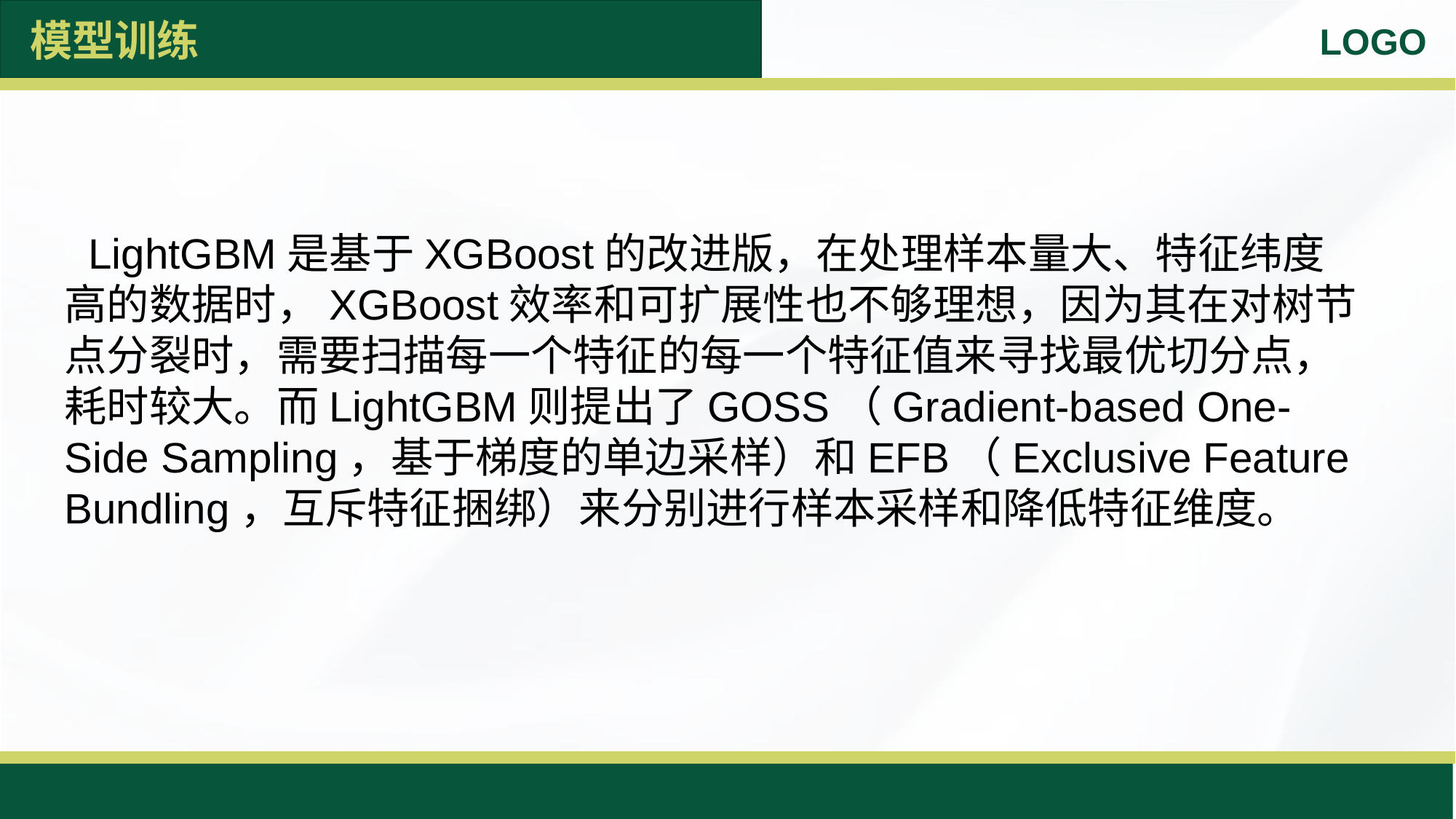

模型训练
  LightGBM是基于XGBoost的改进版，在处理样本量大、特征纬度高的数据时，XGBoost效率和可扩展性也不够理想，因为其在对树节点分裂时，需要扫描每一个特征的每一个特征值来寻找最优切分点，耗时较大。而LightGBM则提出了GOSS（Gradient-based One-Side Sampling，基于梯度的单边采样）和EFB（Exclusive Feature Bundling，互斥特征捆绑）来分别进行样本采样和降低特征维度。